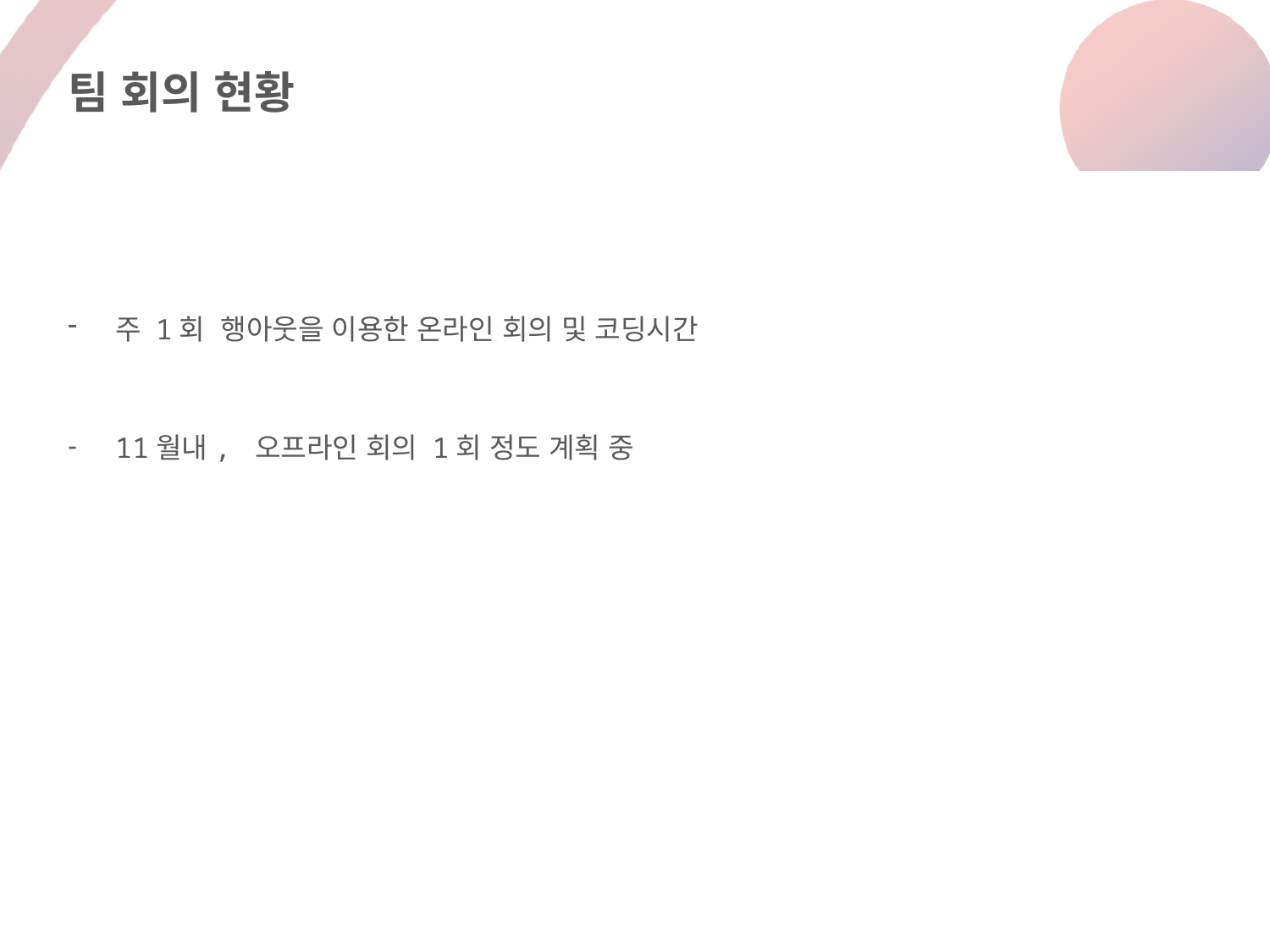

# 팀 회의 현황

주 1회  행아웃을 이용한 온라인 회의 및 코딩시간

11월내, 오프라인 회의 1회 정도 계획 중